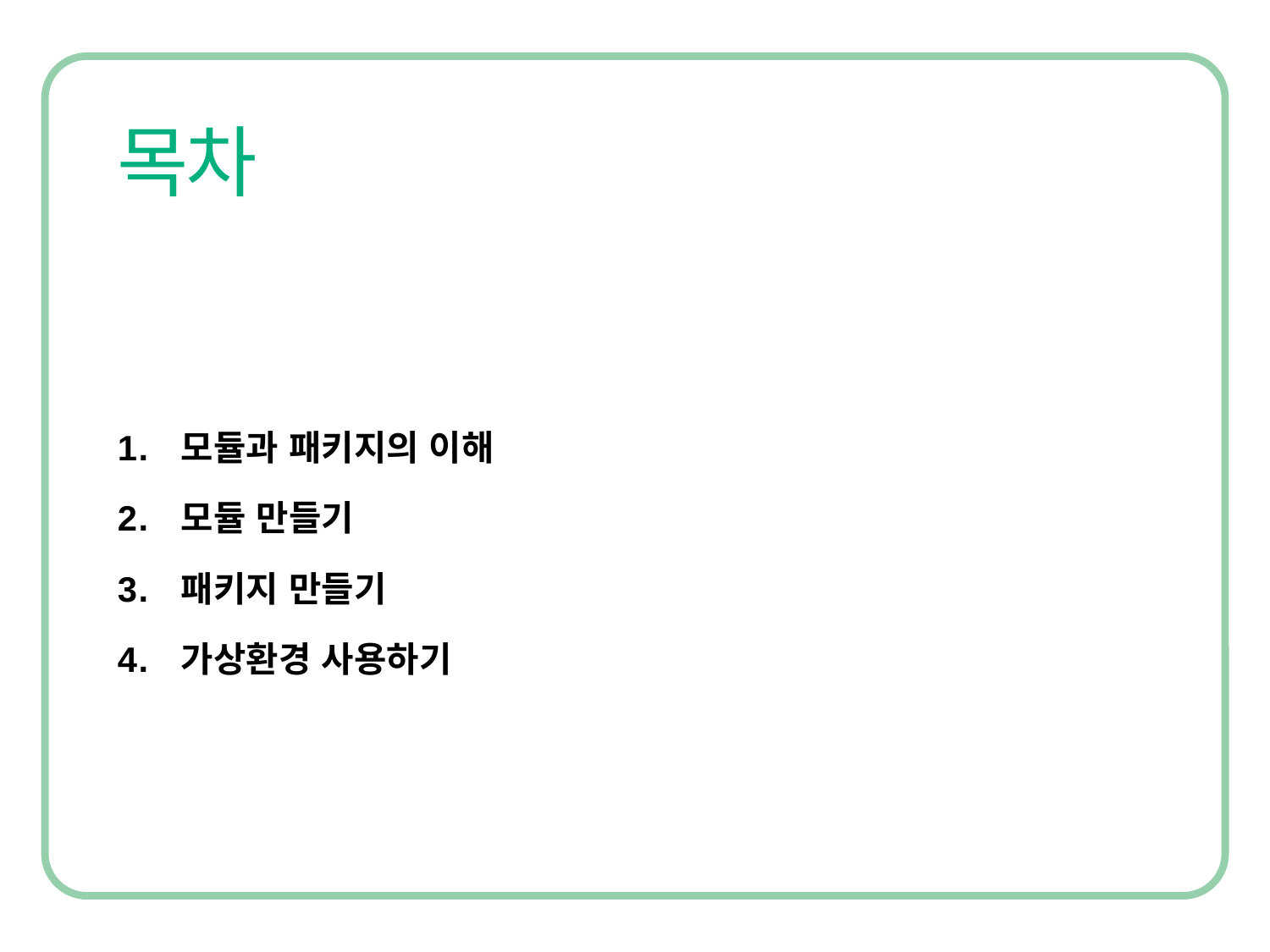

모듈과 패키지의 이해
모듈 만들기
패키지 만들기
가상환경 사용하기